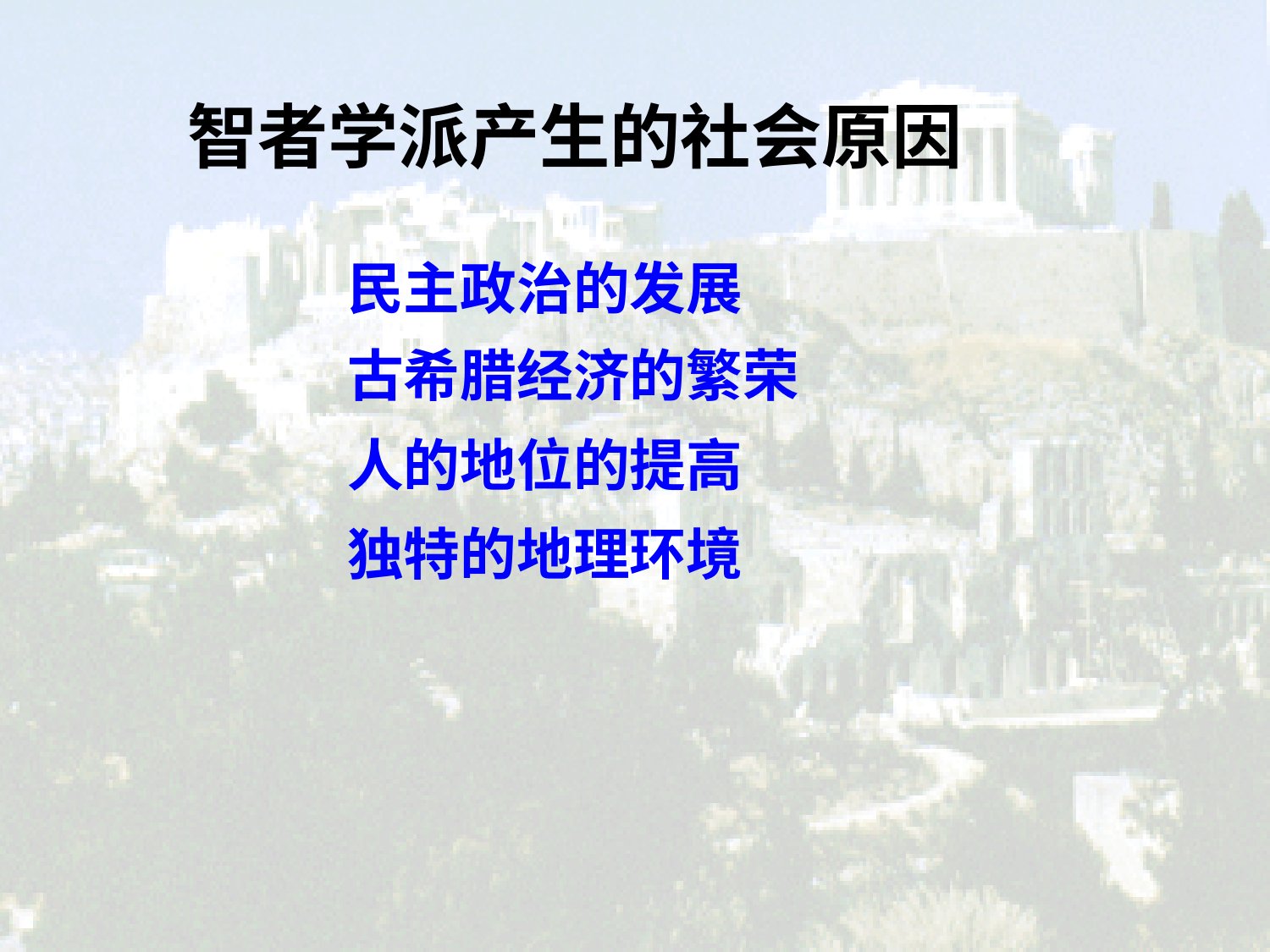

智者学派产生的社会原因
民主政治的发展
古希腊经济的繁荣
人的地位的提高
独特的地理环境